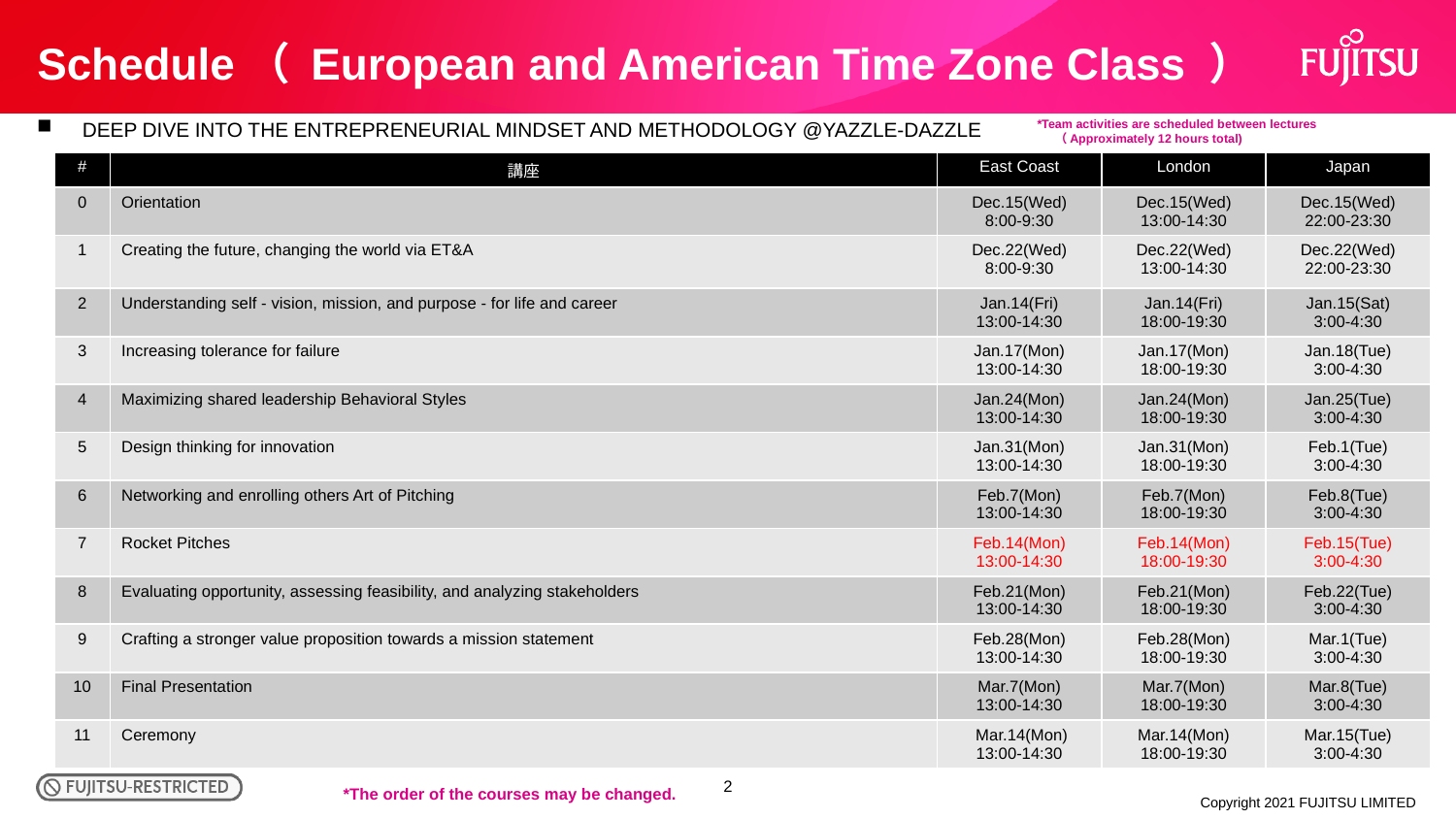

# Schedule（ European and American Time Zone Class ）
*Team activities are scheduled between lectures
 　（Approximately 12 hours total)
DEEP DIVE INTO THE ENTREPRENEURIAL MINDSET AND METHODOLOGY @YAZZLE-DAZZLE
| # | 講座 | East Coast | London | Japan |
| --- | --- | --- | --- | --- |
| 0 | Orientation | Dec.15(Wed) 8:00-9:30 | Dec.15(Wed) 13:00-14:30 | Dec.15(Wed) 22:00-23:30 |
| 1 | Creating the future, changing the world via ET&A | Dec.22(Wed) 8:00-9:30 | Dec.22(Wed) 13:00-14:30 | Dec.22(Wed) 22:00-23:30 |
| 2 | Understanding self - vision, mission, and purpose - for life and career | Jan.14(Fri) 13:00-14:30 | Jan.14(Fri) 18:00-19:30 | Jan.15(Sat) 3:00-4:30 |
| 3 | Increasing tolerance for failure | Jan.17(Mon) 13:00-14:30 | Jan.17(Mon) 18:00-19:30 | Jan.18(Tue) 3:00-4:30 |
| 4 | Maximizing shared leadership Behavioral Styles | Jan.24(Mon) 13:00-14:30 | Jan.24(Mon) 18:00-19:30 | Jan.25(Tue) 3:00-4:30 |
| 5 | Design thinking for innovation | Jan.31(Mon) 13:00-14:30 | Jan.31(Mon) 18:00-19:30 | Feb.1(Tue) 3:00-4:30 |
| 6 | Networking and enrolling others Art of Pitching | Feb.7(Mon) 13:00-14:30 | Feb.7(Mon) 18:00-19:30 | Feb.8(Tue) 3:00-4:30 |
| 7 | Rocket Pitches | Feb.14(Mon) 13:00-14:30 | Feb.14(Mon) 18:00-19:30 | Feb.15(Tue) 3:00-4:30 |
| 8 | Evaluating opportunity, assessing feasibility, and analyzing stakeholders | Feb.21(Mon) 13:00-14:30 | Feb.21(Mon) 18:00-19:30 | Feb.22(Tue) 3:00-4:30 |
| 9 | Crafting a stronger value proposition towards a mission statement | Feb.28(Mon) 13:00-14:30 | Feb.28(Mon) 18:00-19:30 | Mar.1(Tue) 3:00-4:30 |
| 10 | Final Presentation | Mar.7(Mon) 13:00-14:30 | Mar.7(Mon) 18:00-19:30 | Mar.8(Tue) 3:00-4:30 |
| 11 | Ceremony | Mar.14(Mon) 13:00-14:30 | Mar.14(Mon) 18:00-19:30 | Mar.15(Tue) 3:00-4:30 |
*The order of the courses may be changed.
2
Copyright 2021 FUJITSU LIMITED